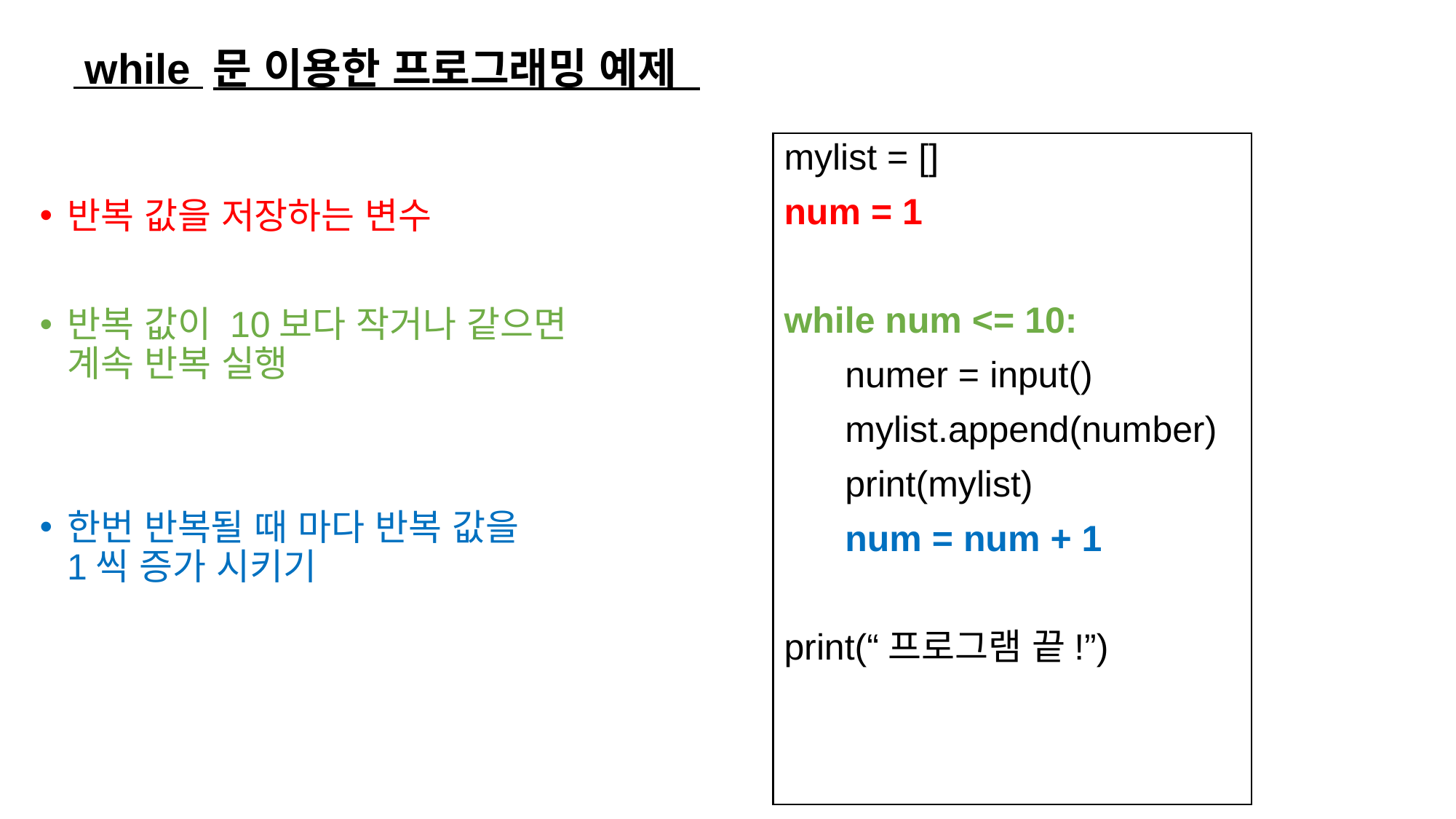

# while 문 이용한 프로그래밍 예제
mylist = []
num = 1

while num <= 10:
      numer = input()
      mylist.append(number)
      print(mylist)
      num = num + 1

print(“프로그램 끝!”)

반복 값을 저장하는 변수

반복 값이 10보다 작거나 같으면
계속 반복 실행

한번 반복될 때 마다 반복 값을
1씩 증가 시키기